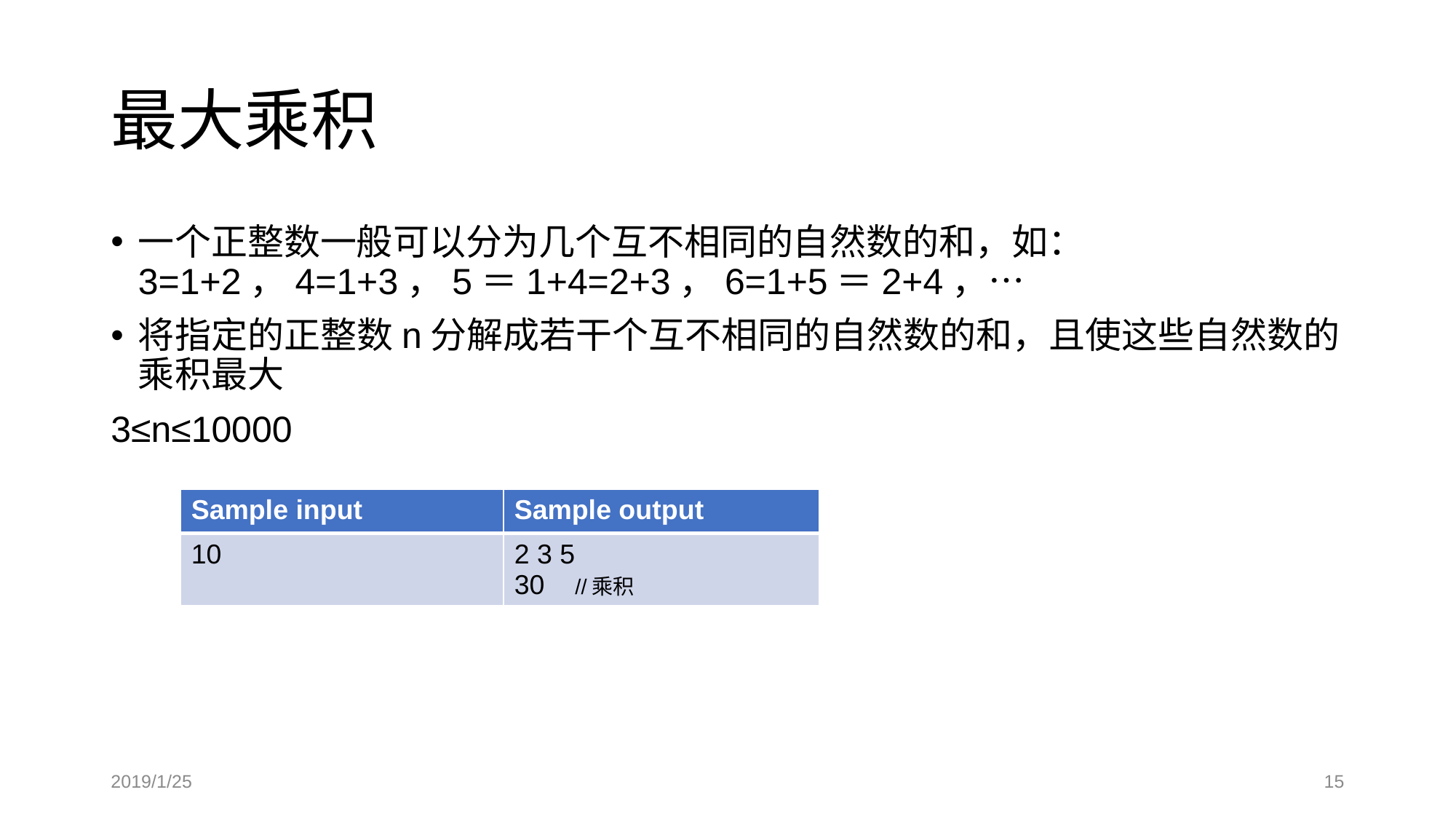

# 最大乘积
一个正整数一般可以分为几个互不相同的自然数的和，如：3=1+2，4=1+3，5＝1+4=2+3，6=1+5＝2+4，…
将指定的正整数n分解成若干个互不相同的自然数的和，且使这些自然数的乘积最大
3≤n≤10000

| Sample input | Sample output |
| --- | --- |
| 10 | 2 3 5 30 //乘积 |
2019/1/25
15